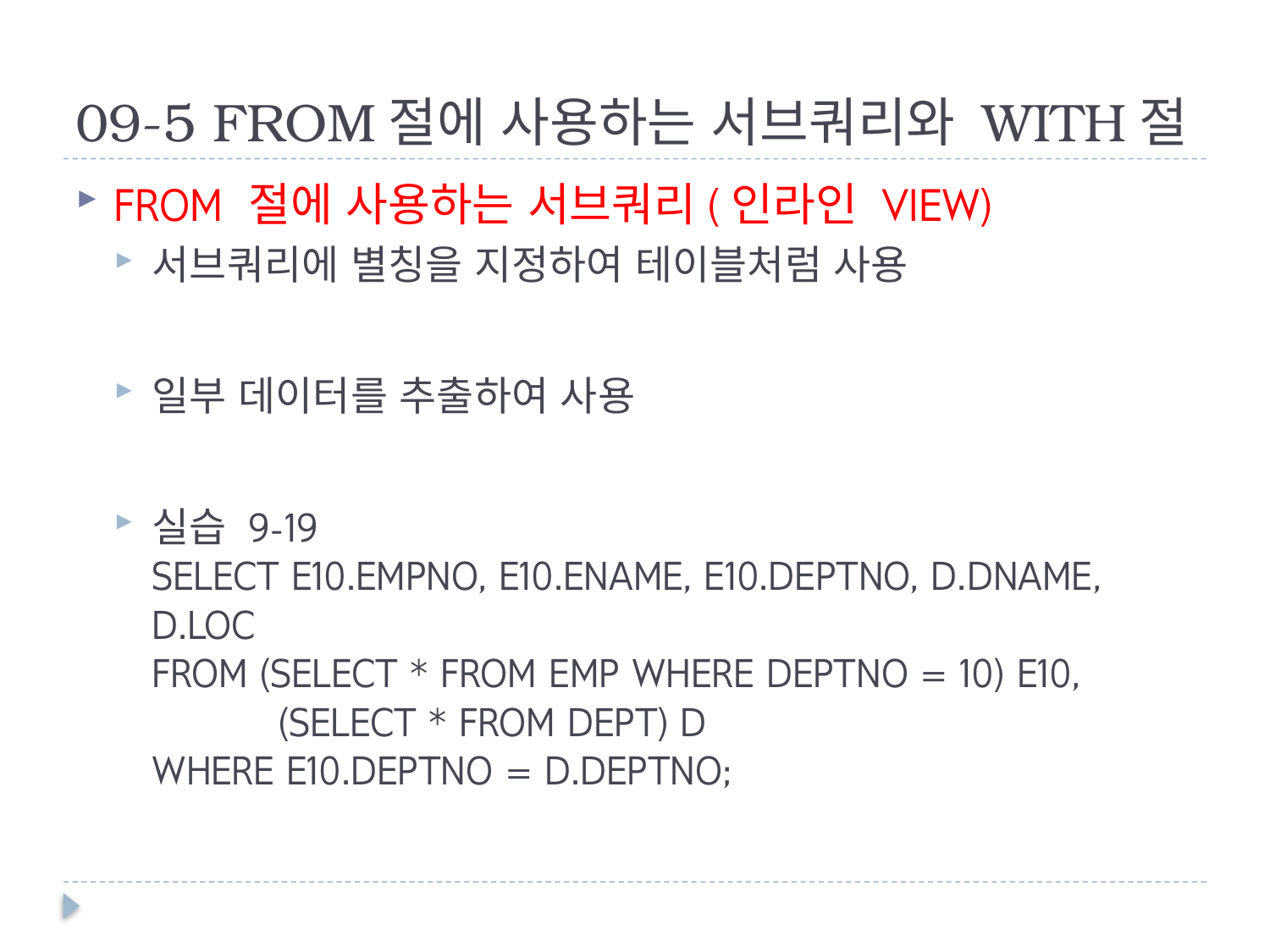

# 09-5 FROM절에 사용하는 서브쿼리와 WITH절
FROM 절에 사용하는 서브쿼리(인라인 VIEW)
서브쿼리에 별칭을 지정하여 테이블처럼 사용

일부 데이터를 추출하여 사용

실습 9-19
SELECT E10.EMPNO, E10.ENAME, E10.DEPTNO, D.DNAME, D.LOC
FROM (SELECT * FROM EMP WHERE DEPTNO = 10) E10,       	(SELECT * FROM DEPT) D
WHERE E10.DEPTNO = D.DEPTNO;